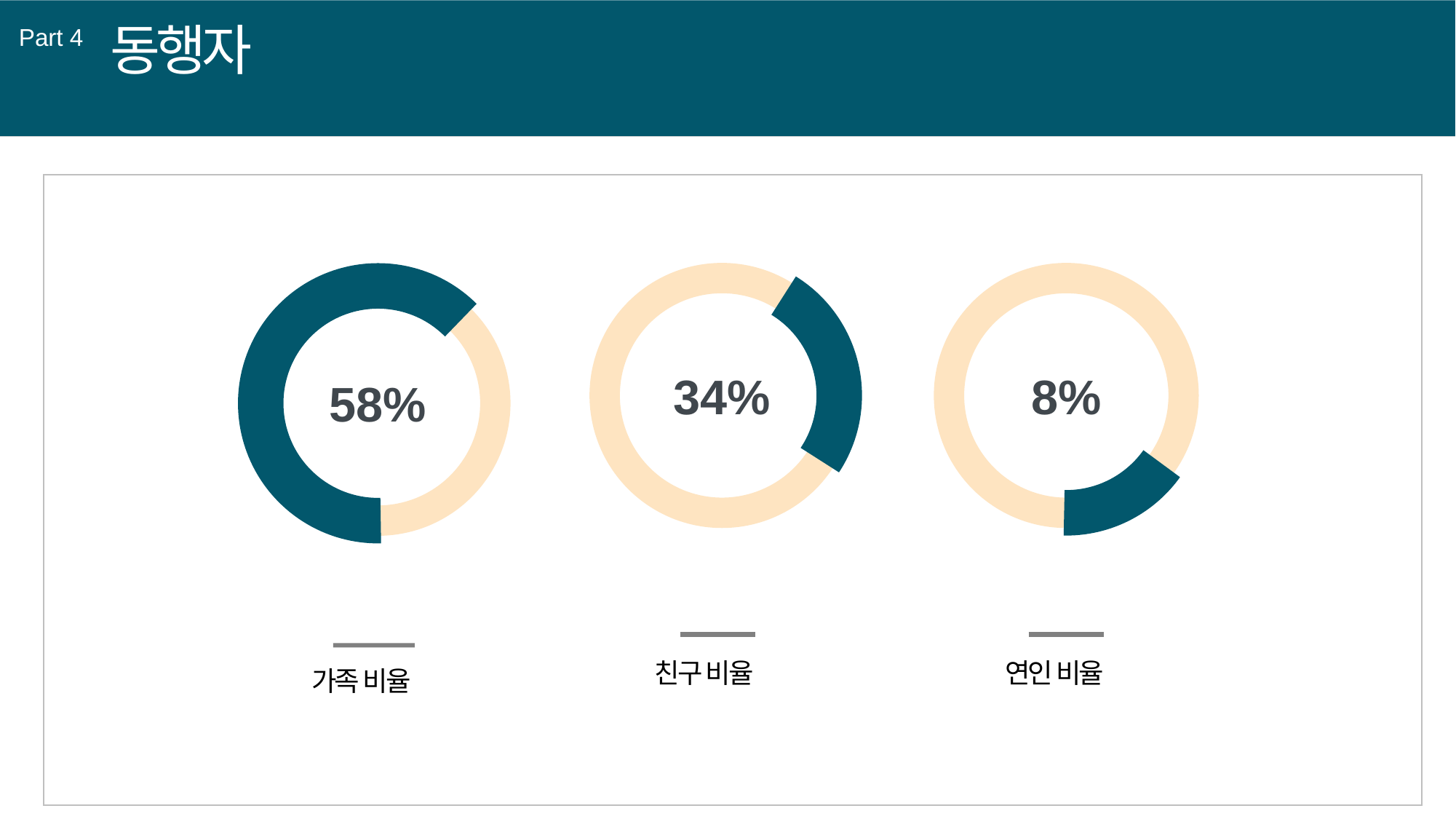

동행자
Part 4

34%
8%
58%

친구 비율
연인 비율
가족 비율